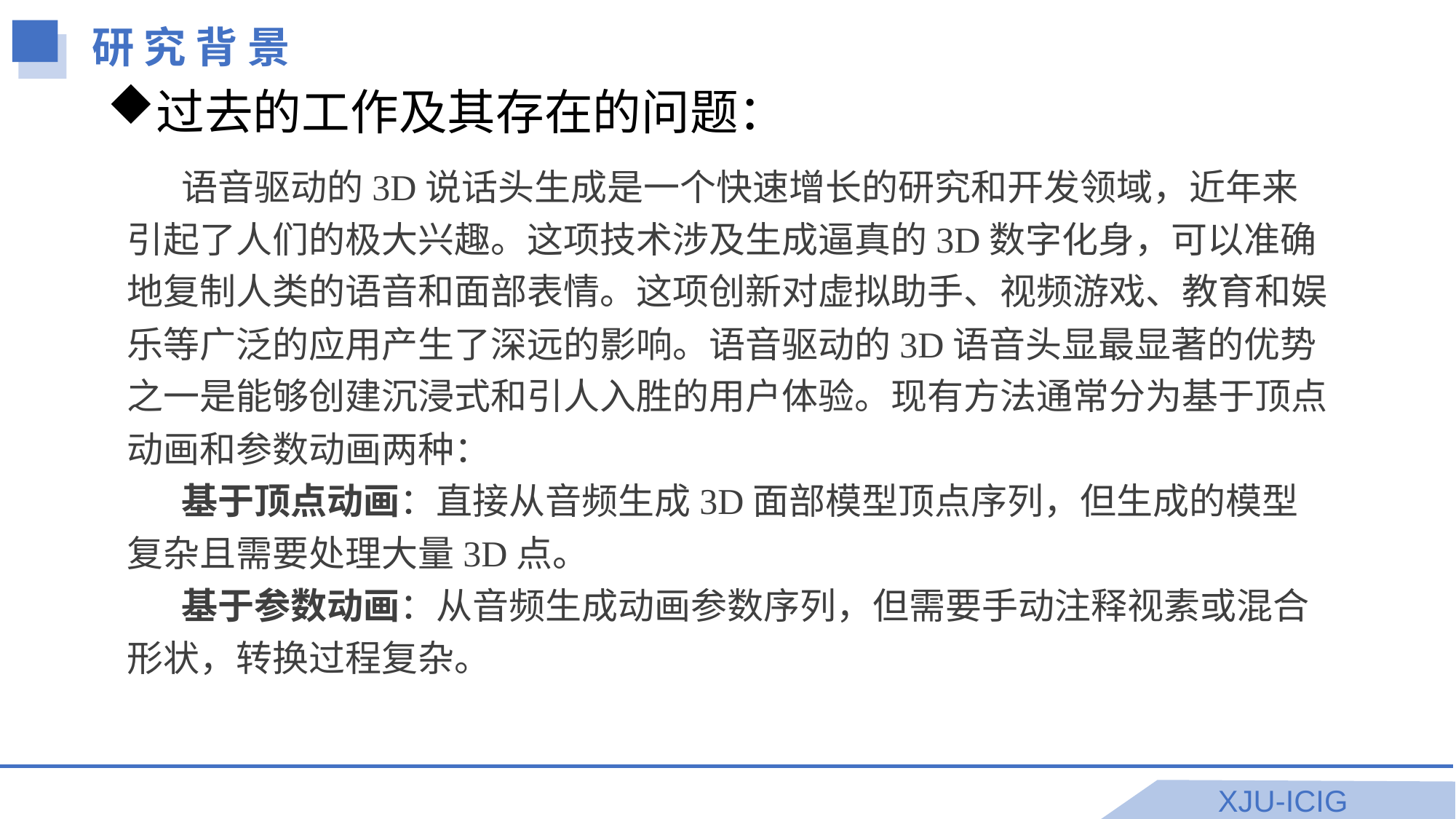

研 究 背 景

过去的工作及其存在的问题：
语音驱动的3D说话头生成是一个快速增长的研究和开发领域，近年来引起了人们的极大兴趣。这项技术涉及生成逼真的3D数字化身，可以准确地复制人类的语音和面部表情。这项创新对虚拟助手、视频游戏、教育和娱乐等广泛的应用产生了深远的影响。语音驱动的3D语音头显最显著的优势之一是能够创建沉浸式和引人入胜的用户体验。现有方法通常分为基于顶点动画和参数动画两种：
基于顶点动画：直接从音频生成3D面部模型顶点序列，但生成的模型复杂且需要处理大量3D点。
基于参数动画：从音频生成动画参数序列，但需要手动注释视素或混合形状，转换过程复杂。

XJU-ICIG